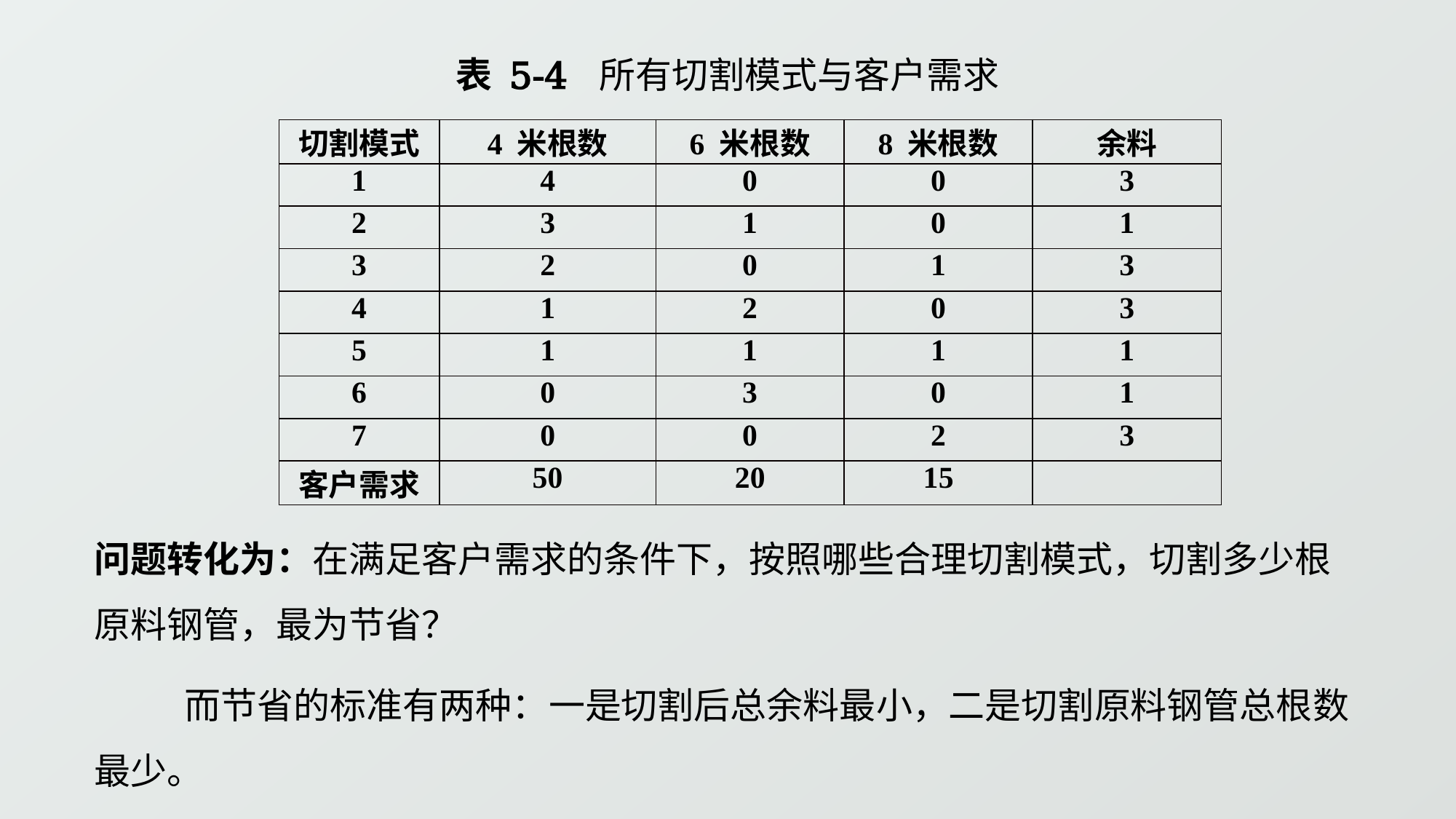

表 5-4  所有切割模式与客户需求

问题转化为：在满足客户需求的条件下，按照哪些合理切割模式，切割多少根原料钢管，最为节省？
          而节省的标准有两种：一是切割后总余料最小，二是切割原料钢管总根数最少。

| 切割模式 | 4 米根数 | 6 米根数 | 8 米根数 | 余料 |
| --- | --- | --- | --- | --- |
| 1 | 4 | 0 | 0 | 3 |
| 2 | 3 | 1 | 0 | 1 |
| 3 | 2 | 0 | 1 | 3 |
| 4 | 1 | 2 | 0 | 3 |
| 5 | 1 | 1 | 1 | 1 |
| 6 | 0 | 3 | 0 | 1 |
| 7 | 0 | 0 | 2 | 3 |
| 客户需求 | 50 | 20 | 15 |  |